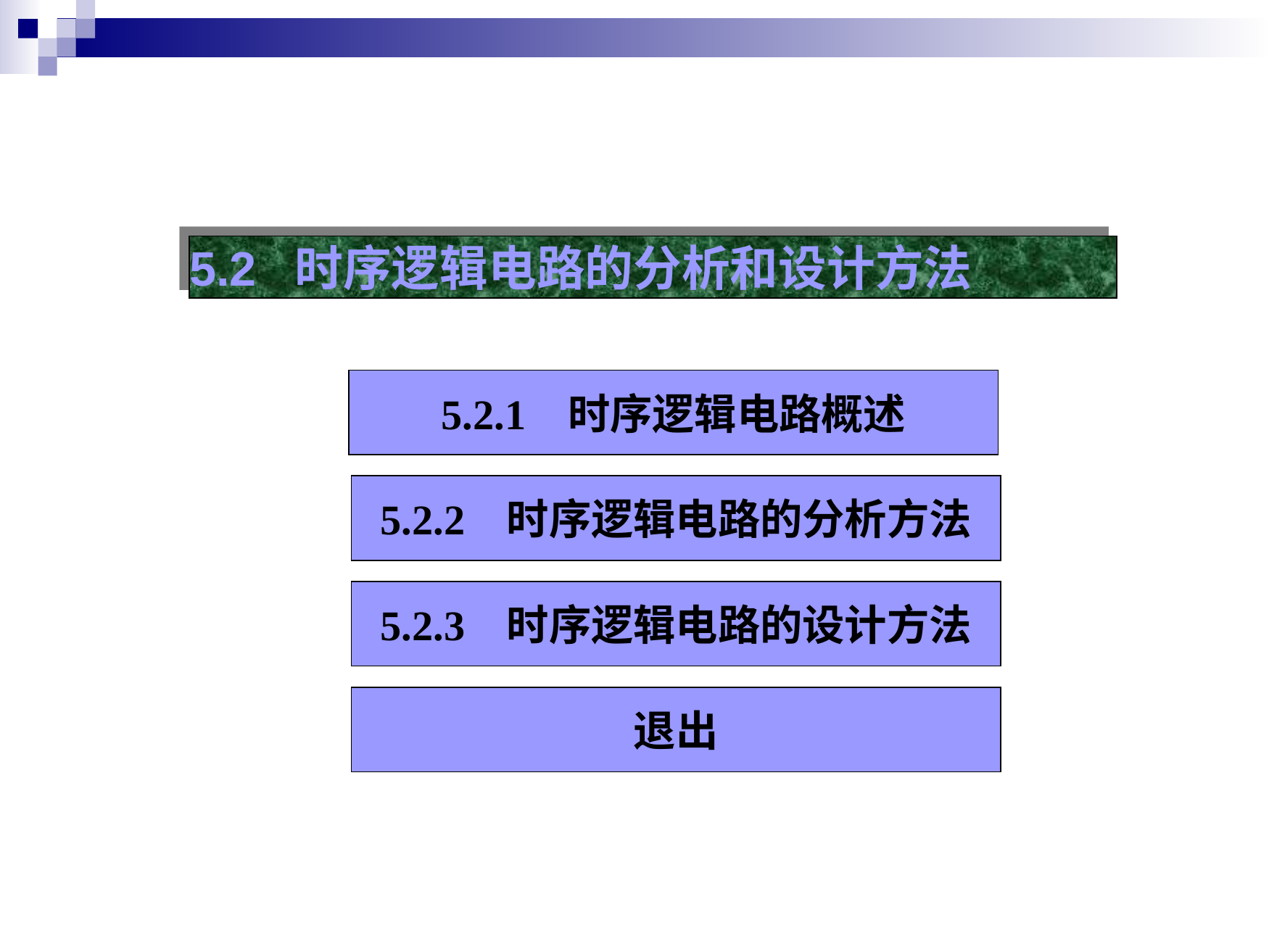

4.2  时序逻辑电路的分析与设计方法
5.2  时序逻辑电路的分析和设计方法
5.2.1   时序逻辑电路概述
5.2.2   时序逻辑电路的分析方法
5.2.3   时序逻辑电路的设计方法
退出